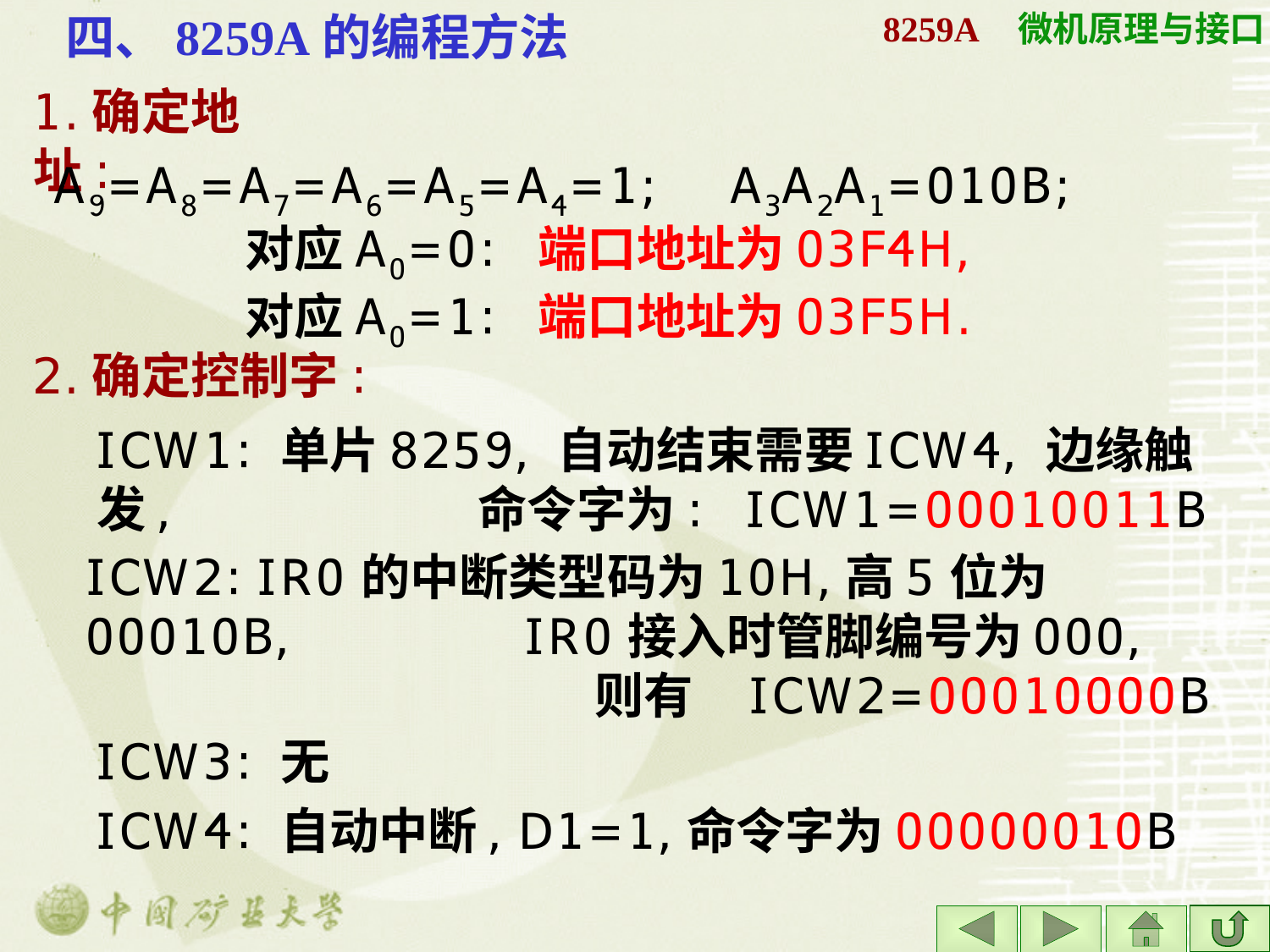

四、8259A的编程方法
# 8259A
1.确定地址:
A9=A8=A7=A6=A5=A4=1;     A3A2A1=010B;
对应A0=0:  端口地址为03F4H,
对应A0=1:  端口地址为03F5H.
2.确定控制字:
ICW1: 单片8259, 自动结束需要ICW4, 边缘触发,			命令字为:	 ICW1=00010011B
ICW2: IR0的中断类型码为10H,高5位为00010B, 		    IR0接入时管脚编号为000,               				则有    ICW2=00010000B
ICW3: 无
ICW4: 自动中断, D1=1,命令字为00000010B